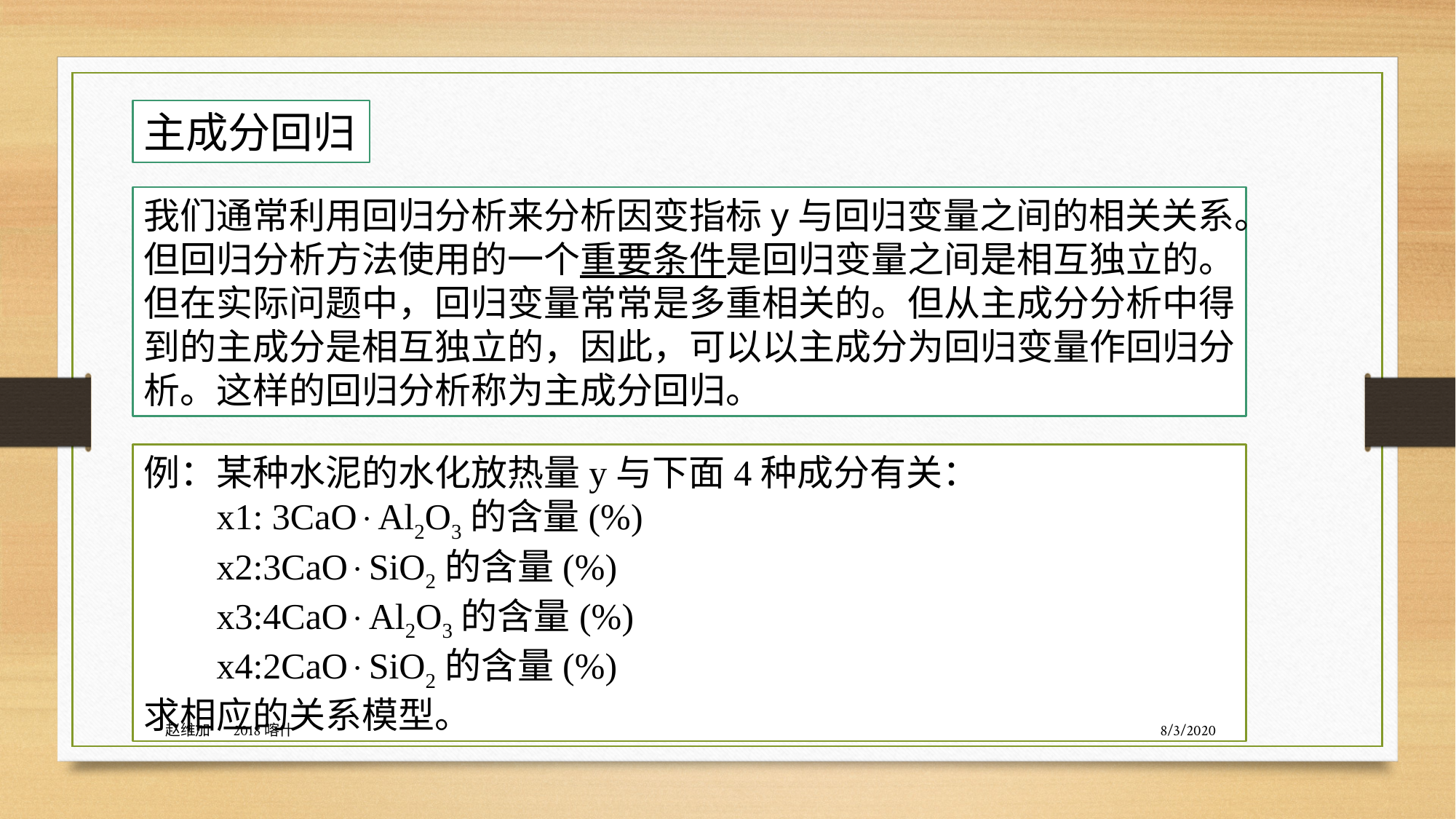

主成分回归
我们通常利用回归分析来分析因变指标y与回归变量之间的相关关系。但回归分析方法使用的一个重要条件是回归变量之间是相互独立的。但在实际问题中，回归变量常常是多重相关的。但从主成分分析中得到的主成分是相互独立的，因此，可以以主成分为回归变量作回归分析。这样的回归分析称为主成分回归。
例：某种水泥的水化放热量y与下面4种成分有关：
        x1: 3CaO⋅Al2O3的含量(%)
        x2:3CaO⋅SiO2的含量(%)
        x3:4CaO⋅Al2O3的含量(%)
        x4:2CaO⋅SiO2的含量(%)
求相应的关系模型。
赵维加    2018喀什
8/3/2020